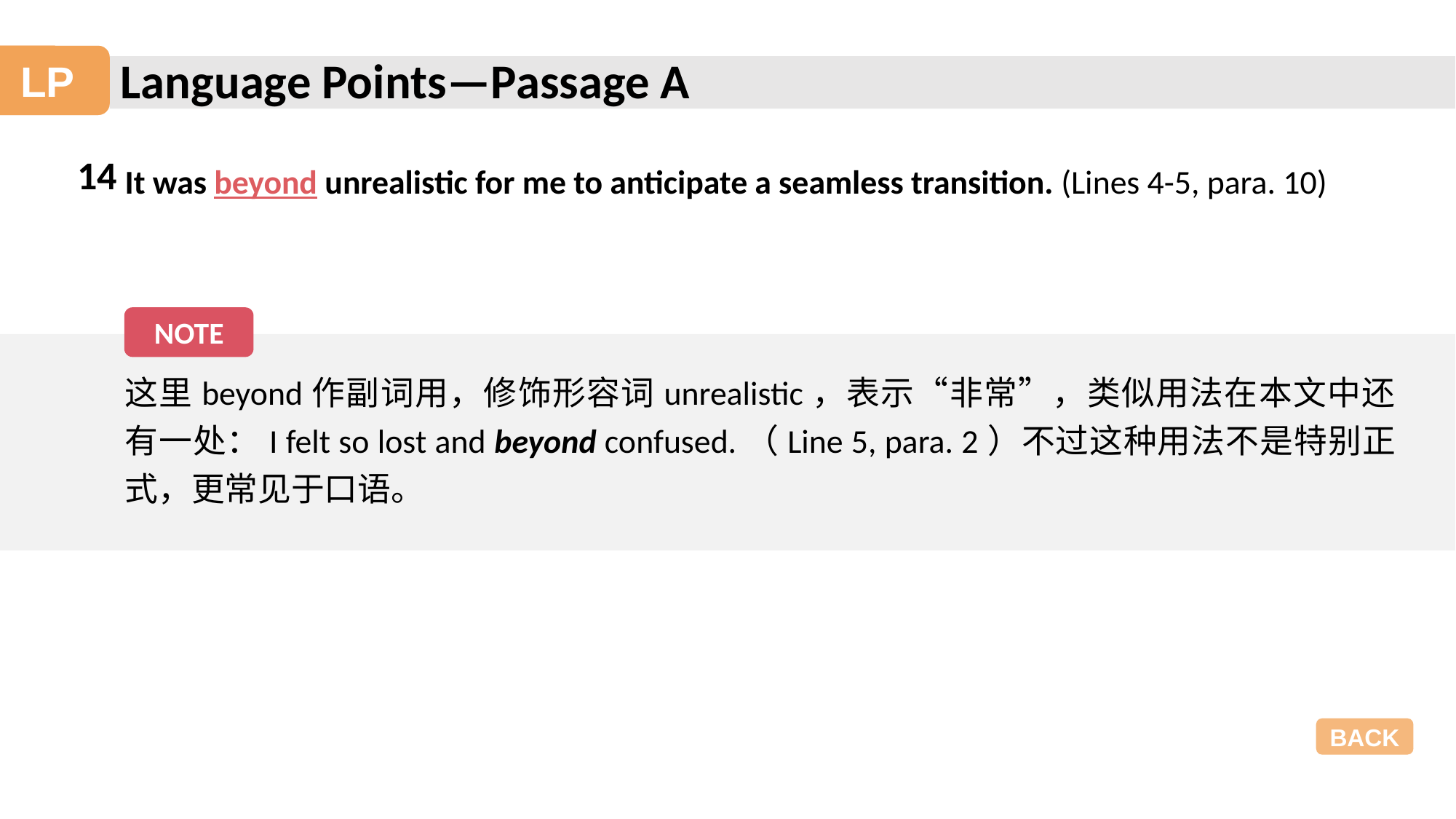

Language Points—Passage A
LP

14
It was beyond unrealistic for me to anticipate a seamless transition. (Lines 4-5, para. 10)
NOTE

这里beyond作副词用，修饰形容词unrealistic，表示“非常”，类似用法在本文中还有一处：I felt so lost and beyond confused.（Line 5, para. 2）不过这种用法不是特别正式，更常见于口语。
BACK